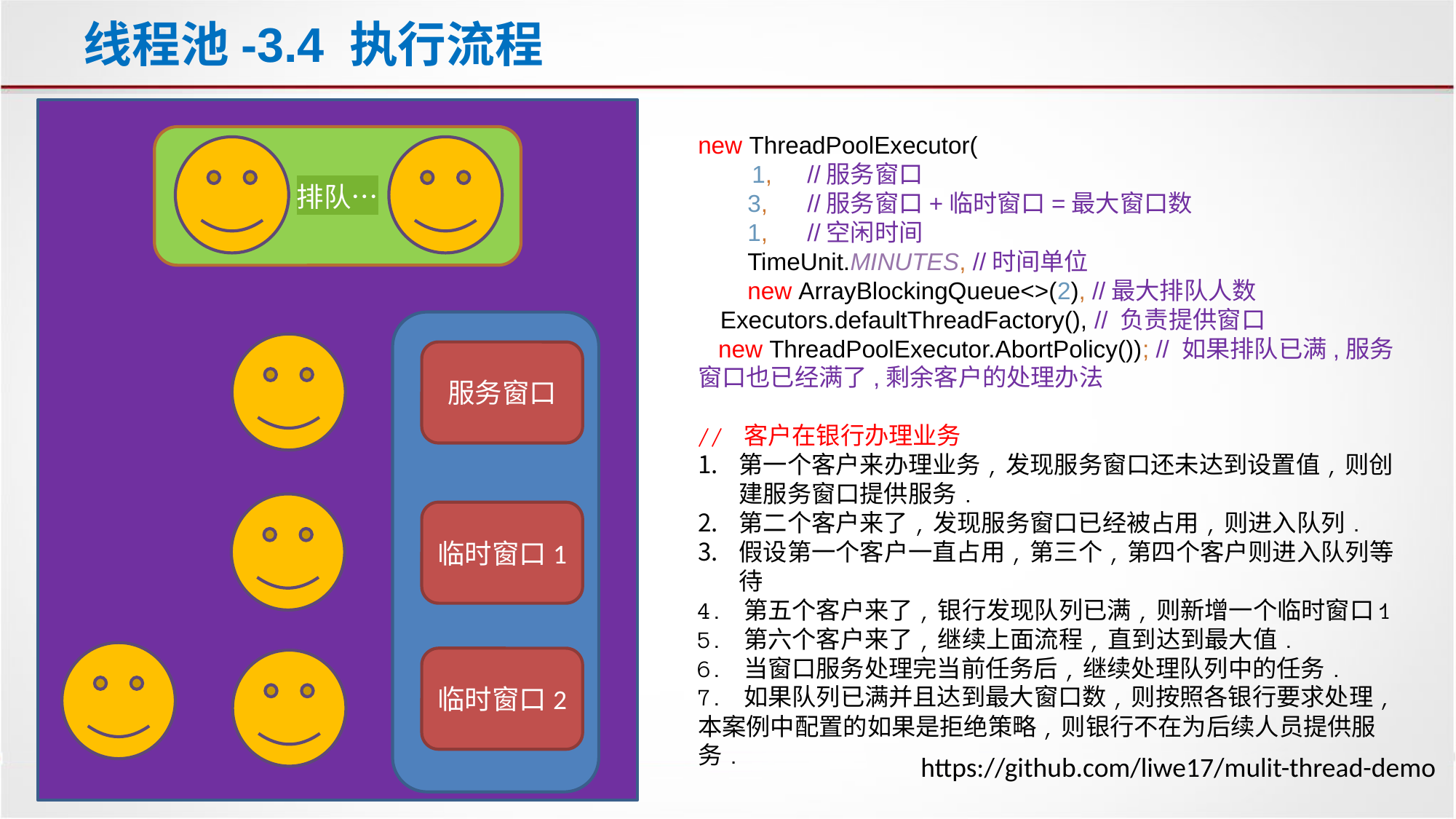

# 线程池-3.4 执行流程

排队…

服务窗口

临时窗口1

临时窗口2

new ThreadPoolExecutor(
        1,	//服务窗口
        3,	//服务窗口+临时窗口=最大窗口数
        1,	//空闲时间
        TimeUnit.MINUTES, //时间单位
        new ArrayBlockingQueue<>(2), //最大排队人数
   Executors.defaultThreadFactory(), // 负责提供窗口
   new ThreadPoolExecutor.AbortPolicy()); // 如果排队已满,服务窗口也已经满了,剩余客户的处理办法

// 客户在银行办理业务
第一个客户来办理业务,发现服务窗口还未达到设置值,则创建服务窗口提供服务.
第二个客户来了,发现服务窗口已经被占用,则进入队列.
假设第一个客户一直占用,第三个,第四个客户则进入队列等待
4. 第五个客户来了,银行发现队列已满,则新增一个临时窗口1
5. 第六个客户来了,继续上面流程,直到达到最大值.
6. 当窗口服务处理完当前任务后,继续处理队列中的任务.
7. 如果队列已满并且达到最大窗口数,则按照各银行要求处理,本案例中配置的如果是拒绝策略,则银行不在为后续人员提供服务.